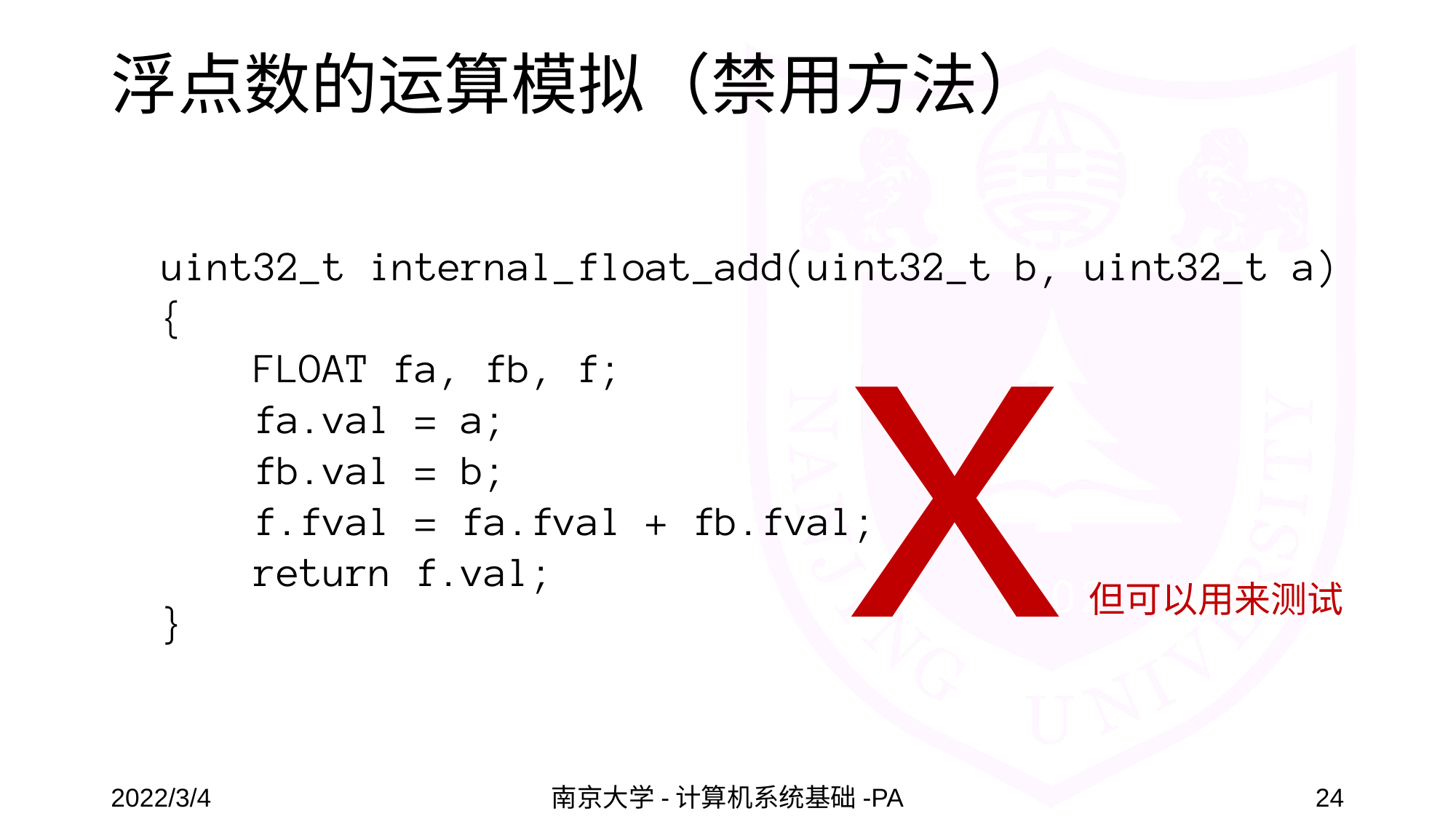

# 浮点数的运算模拟（禁用方法）
x
uint32_t internal_float_add(uint32_t b, uint32_t a)
{
    FLOAT fa, fb, f;
    fa.val = a;
    fb.val = b;
    f.fval = fa.fval + fb.fval;
    return f.val;
}
但可以用来测试
2022/3/4
南京大学-计算机系统基础-PA
24